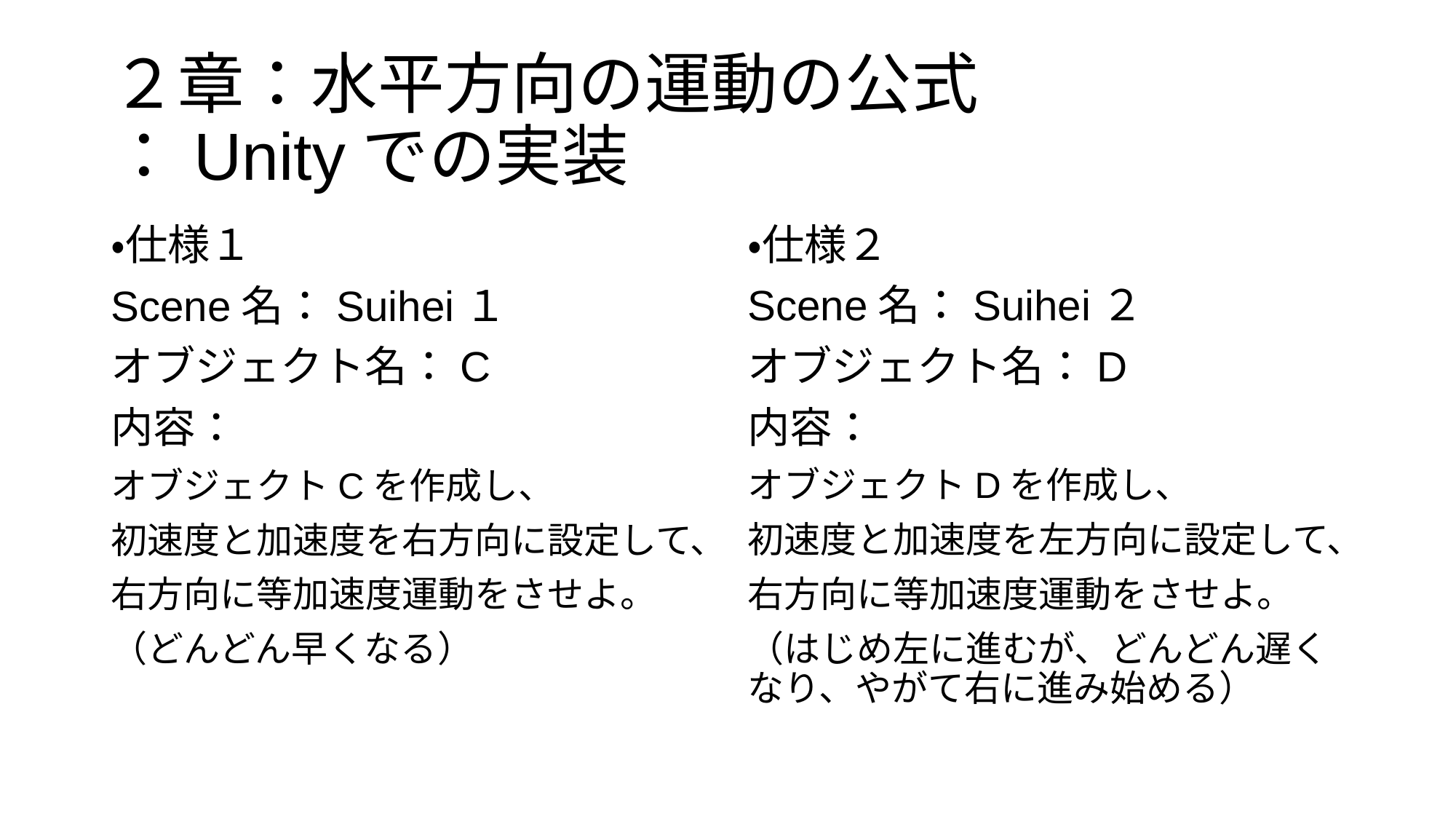

# ２章：水平方向の運動の公式 ：Unityでの実装
・仕様１
Scene名：Suihei１
オブジェクト名：C
内容：
オブジェクトCを作成し、
初速度と加速度を右方向に設定して、
右方向に等加速度運動をさせよ。
（どんどん早くなる）
・仕様２
Scene名：Suihei２
オブジェクト名：D
内容：
オブジェクトDを作成し、
初速度と加速度を左方向に設定して、
右方向に等加速度運動をさせよ。
（はじめ左に進むが、どんどん遅くなり、やがて右に進み始める）